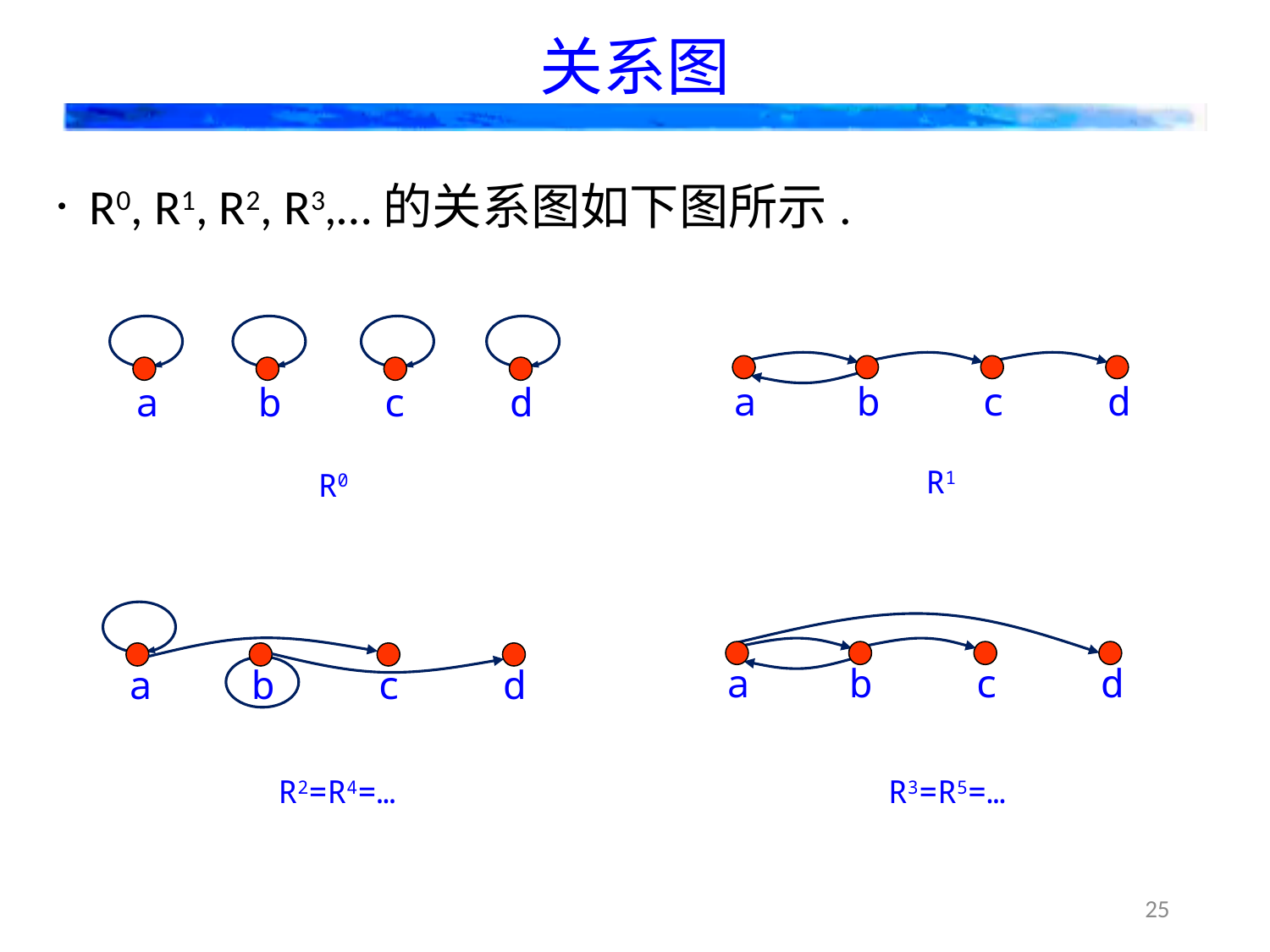

# 关系图
R0, R1, R2, R3,…的关系图如下图所示.

a
b
c
d

a
b
c
d
R1
R0

a
b
c
d

a
b
c
d
R2=R4=…
R3=R5=…
25